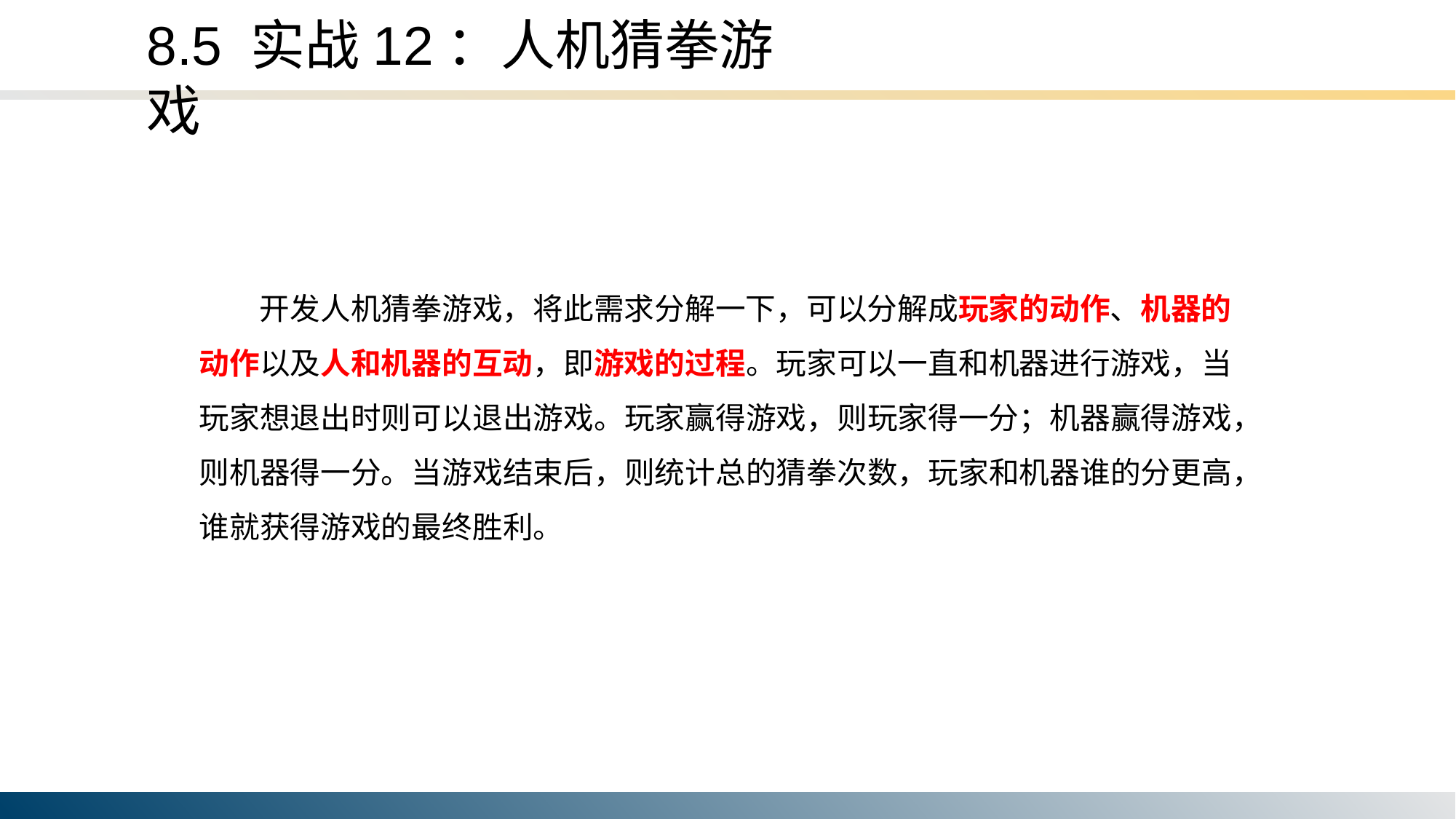

8.5 实战12：人机猜拳游戏
开发人机猜拳游戏，将此需求分解一下，可以分解成玩家的动作、机器的动作以及人和机器的互动，即游戏的过程。玩家可以一直和机器进行游戏，当玩家想退出时则可以退出游戏。玩家赢得游戏，则玩家得一分；机器赢得游戏，则机器得一分。当游戏结束后，则统计总的猜拳次数，玩家和机器谁的分更高，谁就获得游戏的最终胜利。